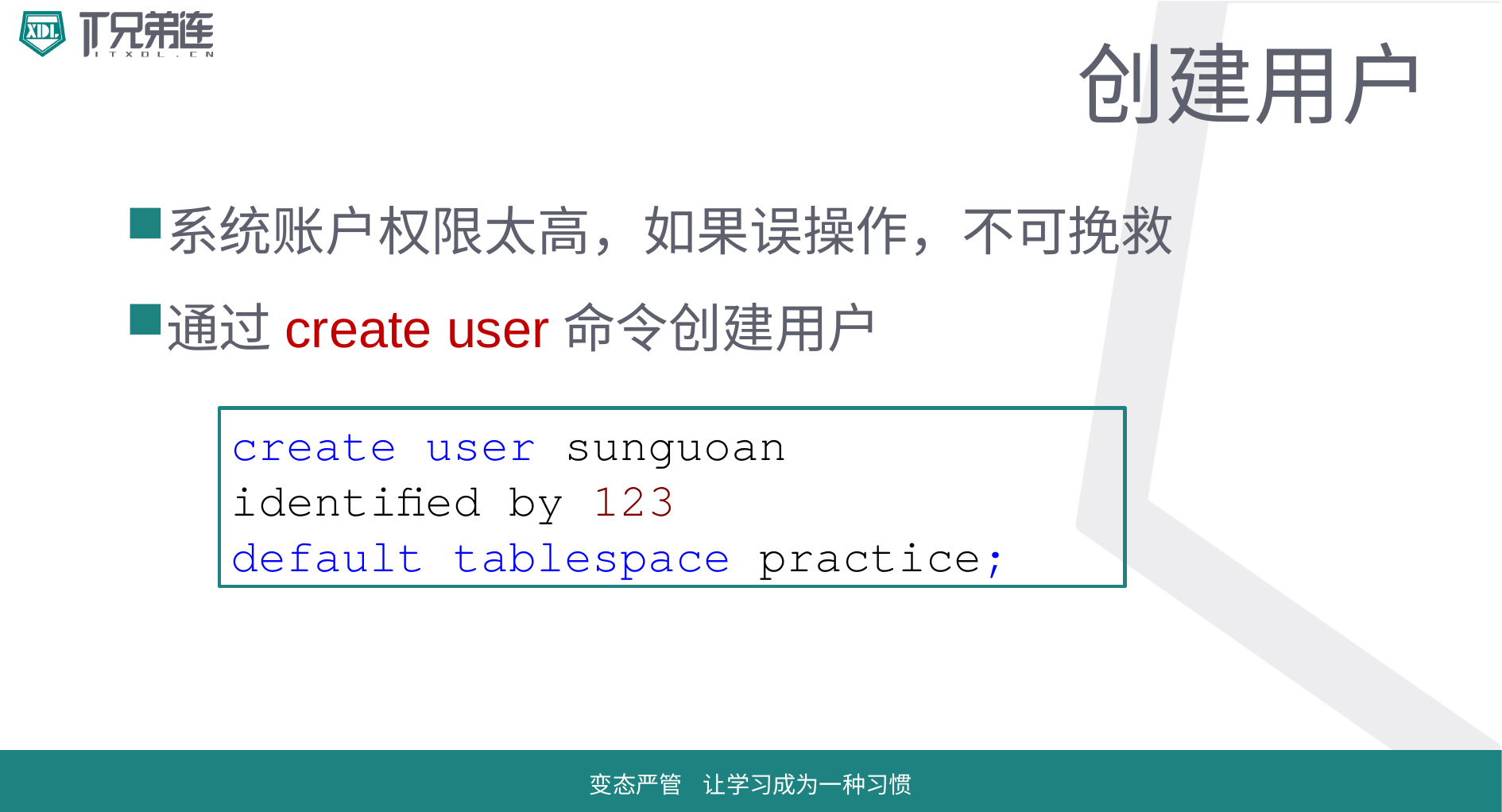

# 创建用户
系统账户权限太高，如果误操作，不可挽救
通过create user命令创建用户
create user sunguoanidentified by 123	default tablespace practice;